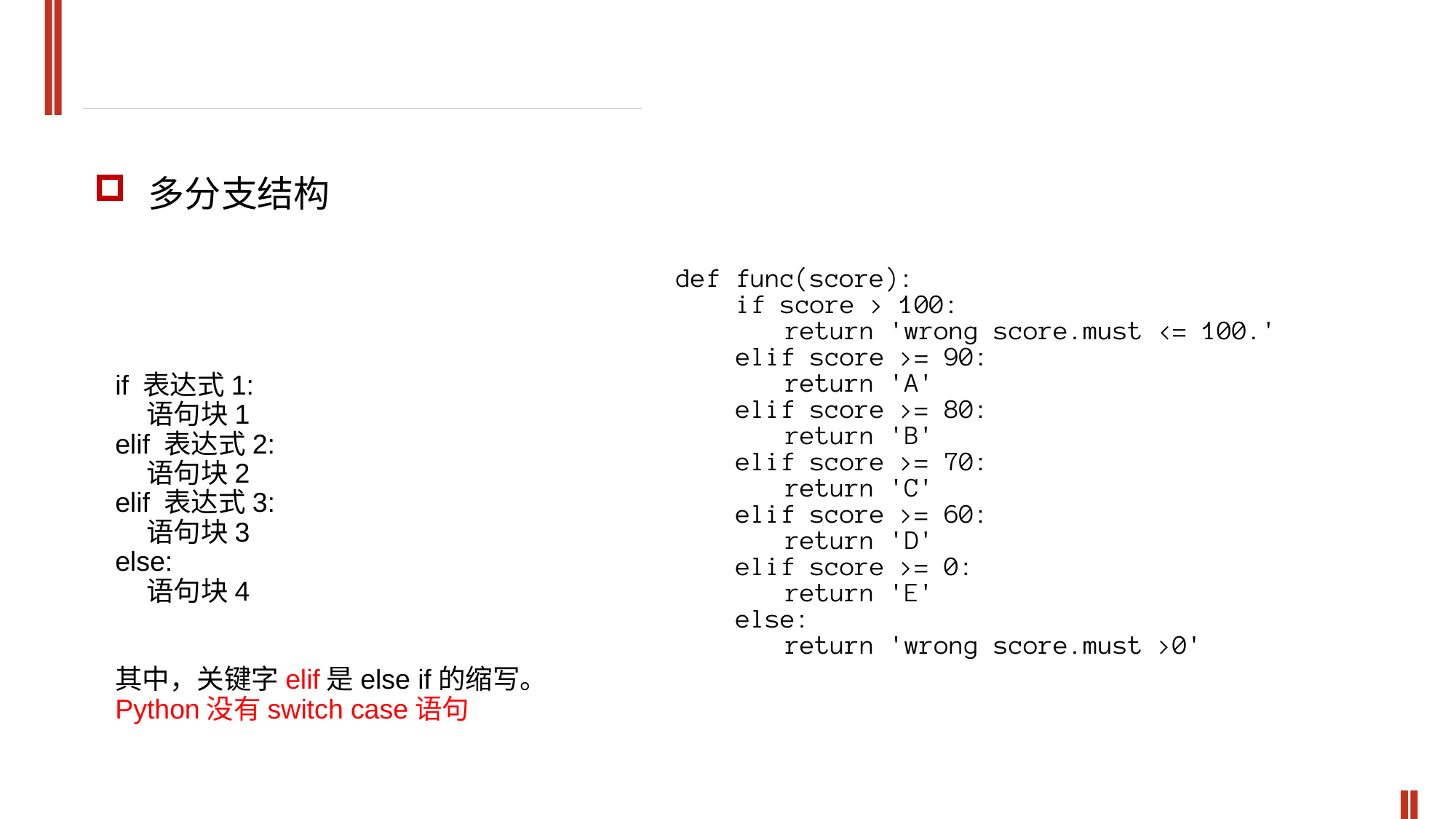

多分支结构
def func(score):
	    if score > 100:
		return 'wrong score.must <= 100.'
	    elif score >= 90:
		return 'A'
    elif score >= 80:
		return 'B'
    elif score >= 70:
		return 'C'
    elif score >= 60:
		return 'D'
    elif score >= 0:
		return 'E'
    else:
		return 'wrong score.must >0'
if 表达式1:
    语句块1
elif 表达式2:
    语句块2
elif 表达式3:
    语句块3
else:
    语句块4

其中，关键字elif是else if的缩写。
Python没有switch case语句